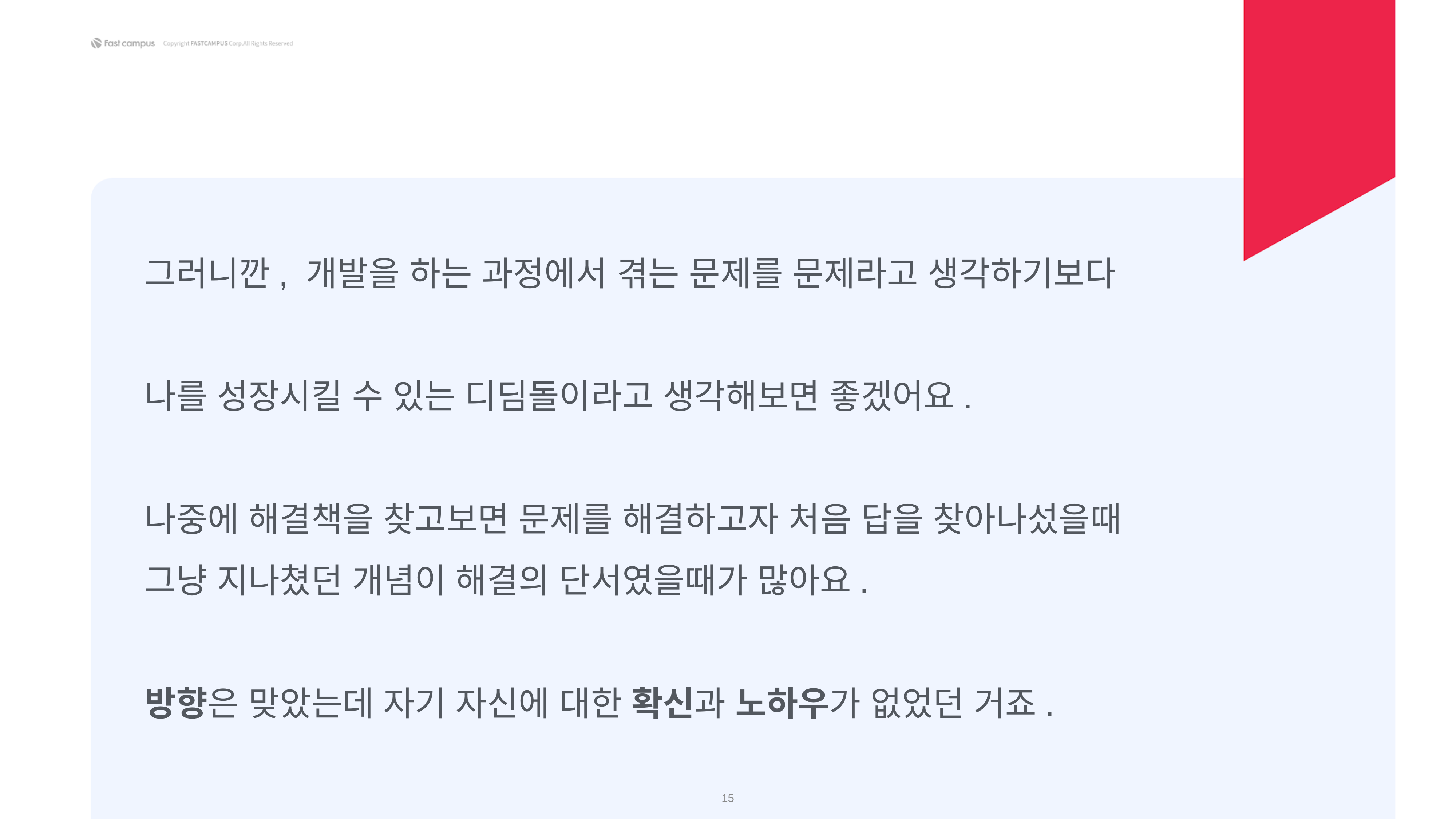

그러니깐, 개발을 하는 과정에서 겪는 문제를 문제라고 생각하기보다

나를 성장시킬 수 있는 디딤돌이라고 생각해보면 좋겠어요.

나중에 해결책을 찾고보면 문제를 해결하고자 처음 답을 찾아나섰을때
그냥 지나쳤던 개념이 해결의 단서였을때가 많아요.

방향은 맞았는데 자기 자신에 대한 확신과 노하우가 없었던 거죠.
15